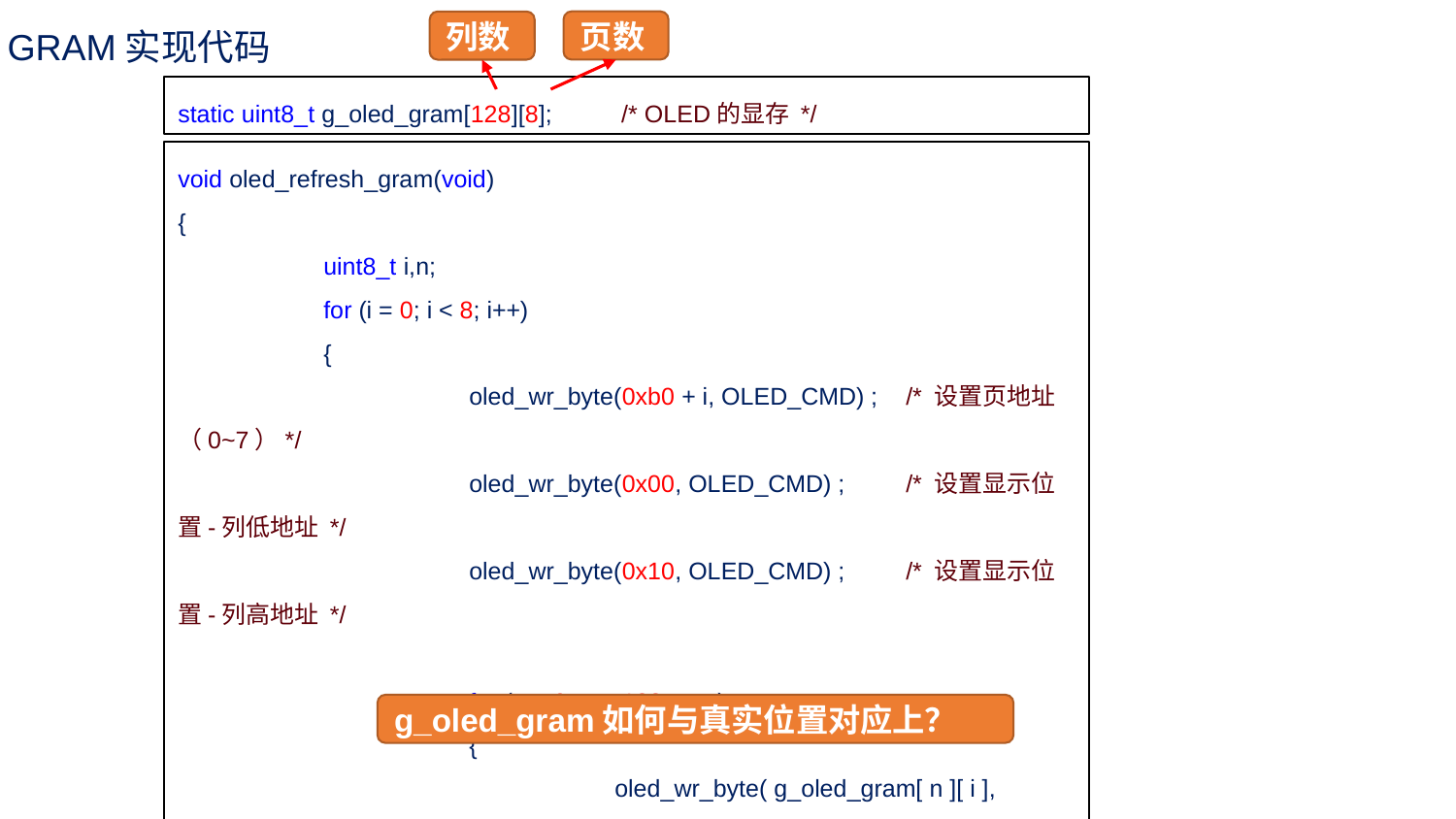

GRAM实现代码
页数
列数
static uint8_t g_oled_gram[128][8];	 /* OLED的显存 */
void oled_refresh_gram(void)
{
	uint8_t i,n;
	for (i = 0; i < 8; i++)
	{
		oled_wr_byte(0xb0 + i, OLED_CMD) ; 	/* 设置页地址（0~7）*/
		oled_wr_byte(0x00, OLED_CMD) ;	/* 设置显示位置-列低地址 */
		oled_wr_byte(0x10, OLED_CMD) ;	/* 设置显示位置-列高地址 */

		for (n = 0; n < 128; n++)
		{
			oled_wr_byte( g_oled_gram[ n ][ i ], OLED_DATA) ;
		}
	}
}
g_oled_gram如何与真实位置对应上？